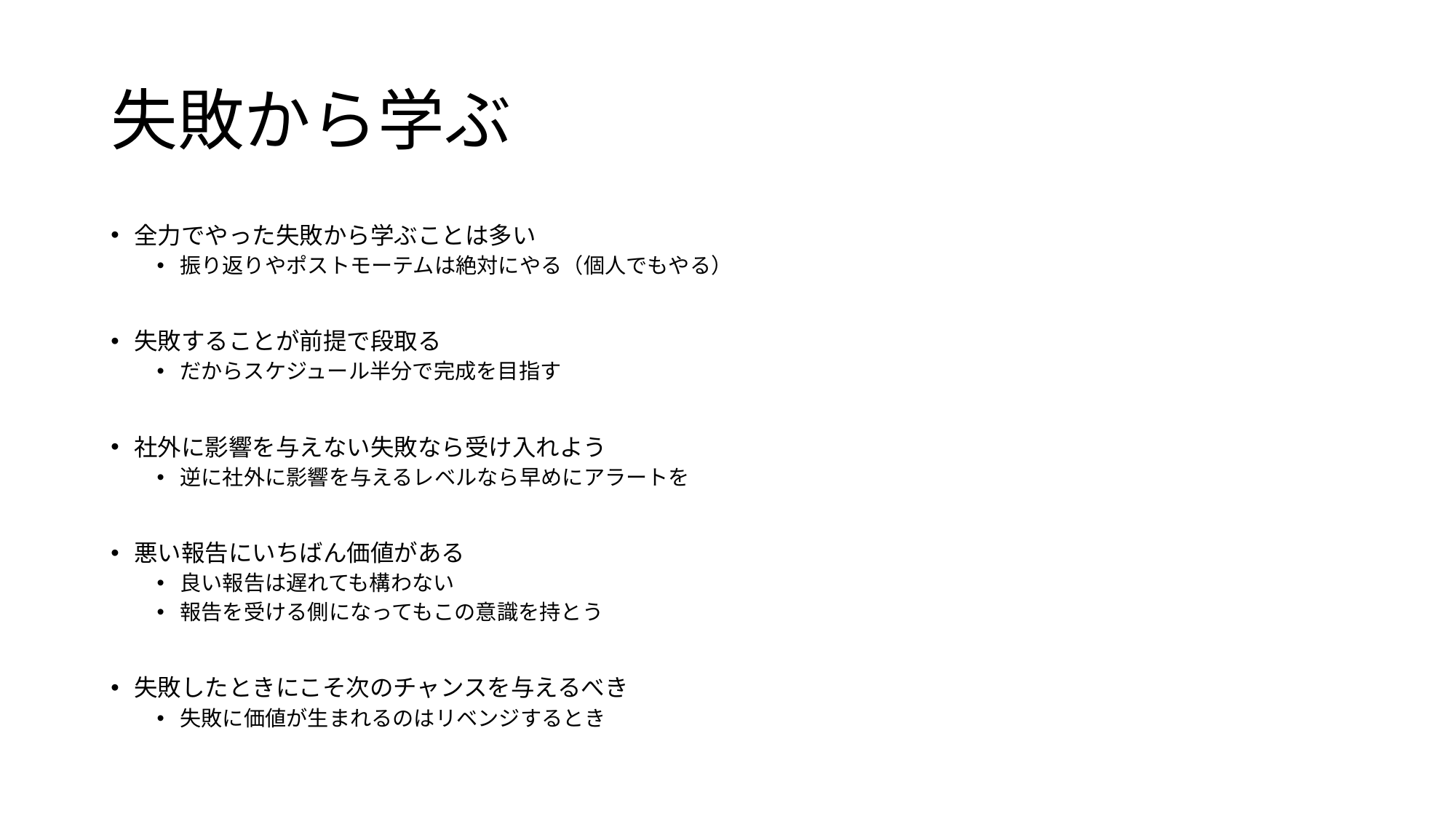

# 失敗から学ぶ
全力でやった失敗から学ぶことは多い
振り返りやポストモーテムは絶対にやる（個人でもやる）

失敗することが前提で段取る
だからスケジュール半分で完成を目指す

社外に影響を与えない失敗なら受け入れよう
逆に社外に影響を与えるレベルなら早めにアラートを

悪い報告にいちばん価値がある
良い報告は遅れても構わない
報告を受ける側になってもこの意識を持とう

失敗したときにこそ次のチャンスを与えるべき
失敗に価値が生まれるのはリベンジするとき